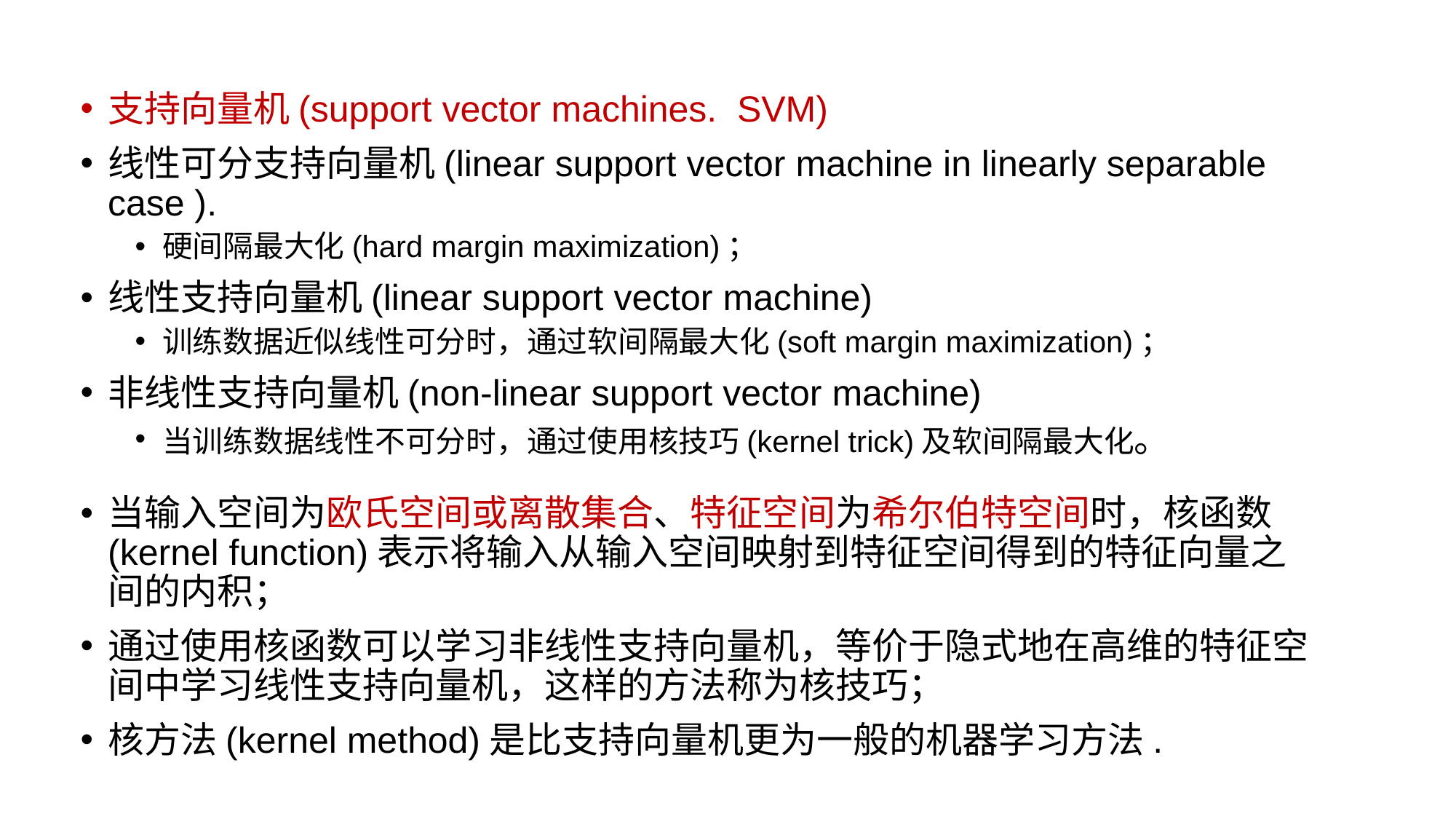

支持向量机(support vector machines.  SVM)
线性可分支持向量机(linear support vector machine in linearly separable case ).
硬间隔最大化(hard margin maximization)；
线性支持向量机(linear support vector machine)
训练数据近似线性可分时，通过软间隔最大化(soft margin maximization)；
非线性支持向量机(non-linear support vector machine)
当训练数据线性不可分时，通过使用核技巧(kernel trick)及软间隔最大化。
当输入空间为欧氏空间或离散集合、特征空间为希尔伯特空间时，核函数(kernel function)表示将输入从输入空间映射到特征空间得到的特征向量之间的内积；
通过使用核函数可以学习非线性支持向量机，等价于隐式地在高维的特征空间中学习线性支持向量机，这样的方法称为核技巧；
核方法(kernel method)是比支持向量机更为一般的机器学习方法.